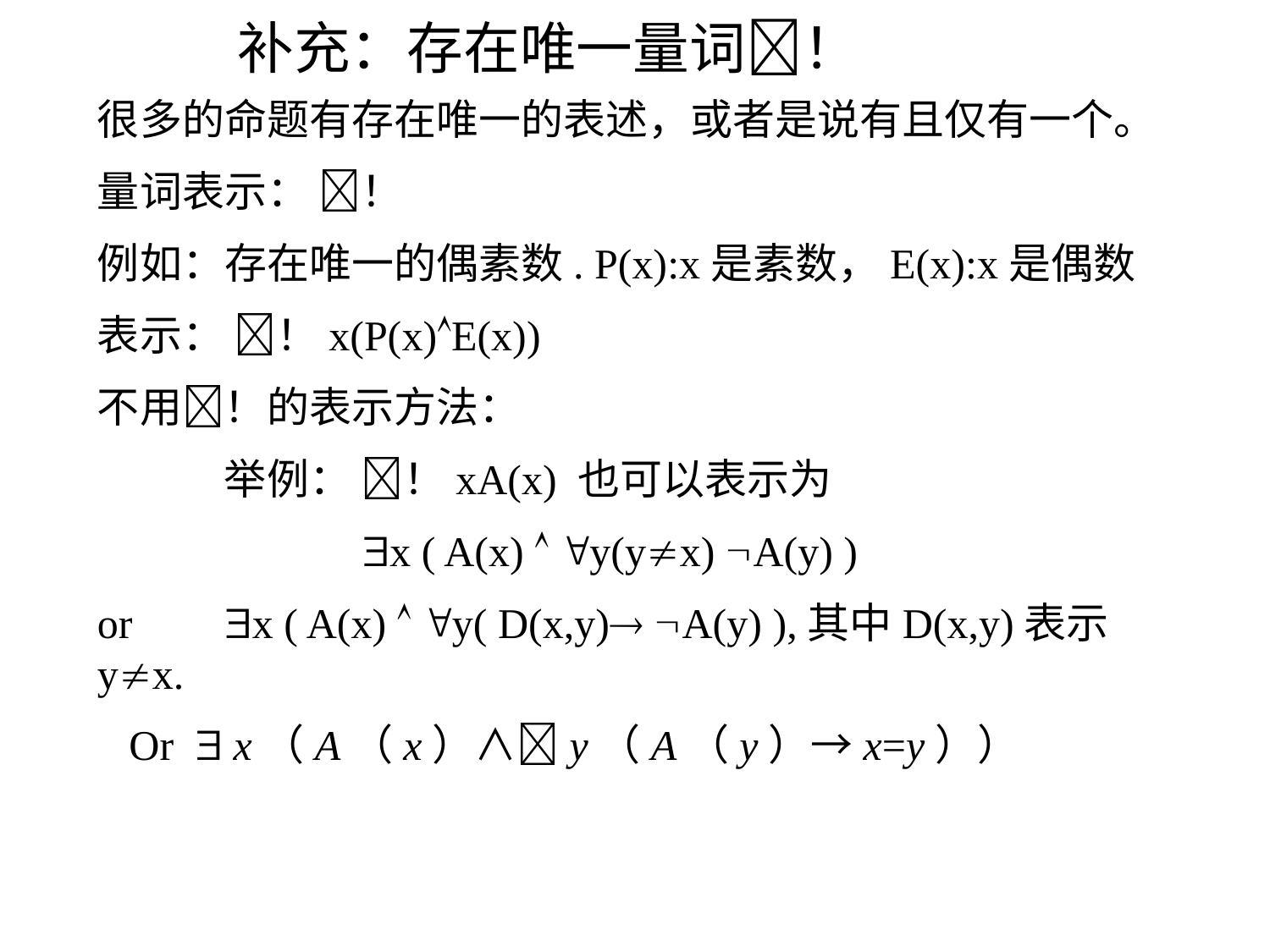

补充：存在唯一量词∃！
很多的命题有存在唯一的表述，或者是说有且仅有一个。
量词表示： ∃！
例如：存在唯一的偶素数. P(x):x是素数，E(x):x是偶数
表示： ∃！x(P(x)∧E(x))
不用∃！的表示方法：
	举例： ∃！xA(x) 也可以表示为
		 ∃x ( A(x) ∧ ∀y(y≠x) ¬A(y) )
or 	∃x ( A(x) ∧ ∀y( D(x,y)→ ¬A(y) ),其中D(x,y)表示y≠x.
   Or  ∃ x（A（x）∧∀y（A（y）→x=y））